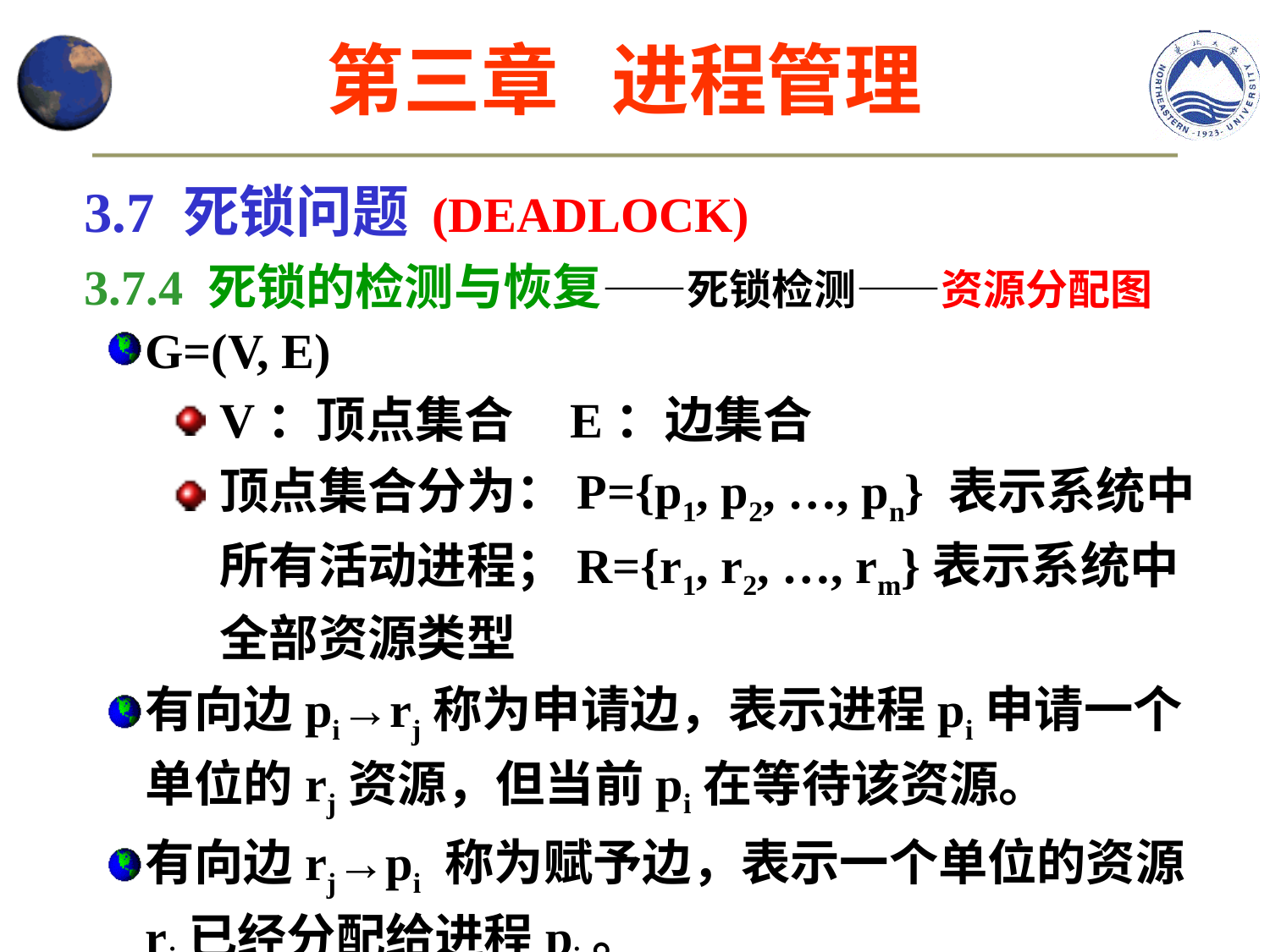

第三章   进程管理
3.7 死锁问题 (DEADLOCK)
3.7.4 死锁的检测与恢复——死锁检测——资源分配图
G=(V, E)
V：顶点集合    E：边集合
顶点集合分为：P={p1, p2, …, pn} 表示系统中所有活动进程；R={r1, r2, …, rm}表示系统中全部资源类型
有向边pi→rj称为申请边，表示进程pi申请一个单位的rj资源，但当前pi在等待该资源。
有向边rj→pi 称为赋予边，表示一个单位的资源rj已经分配给进程pi。